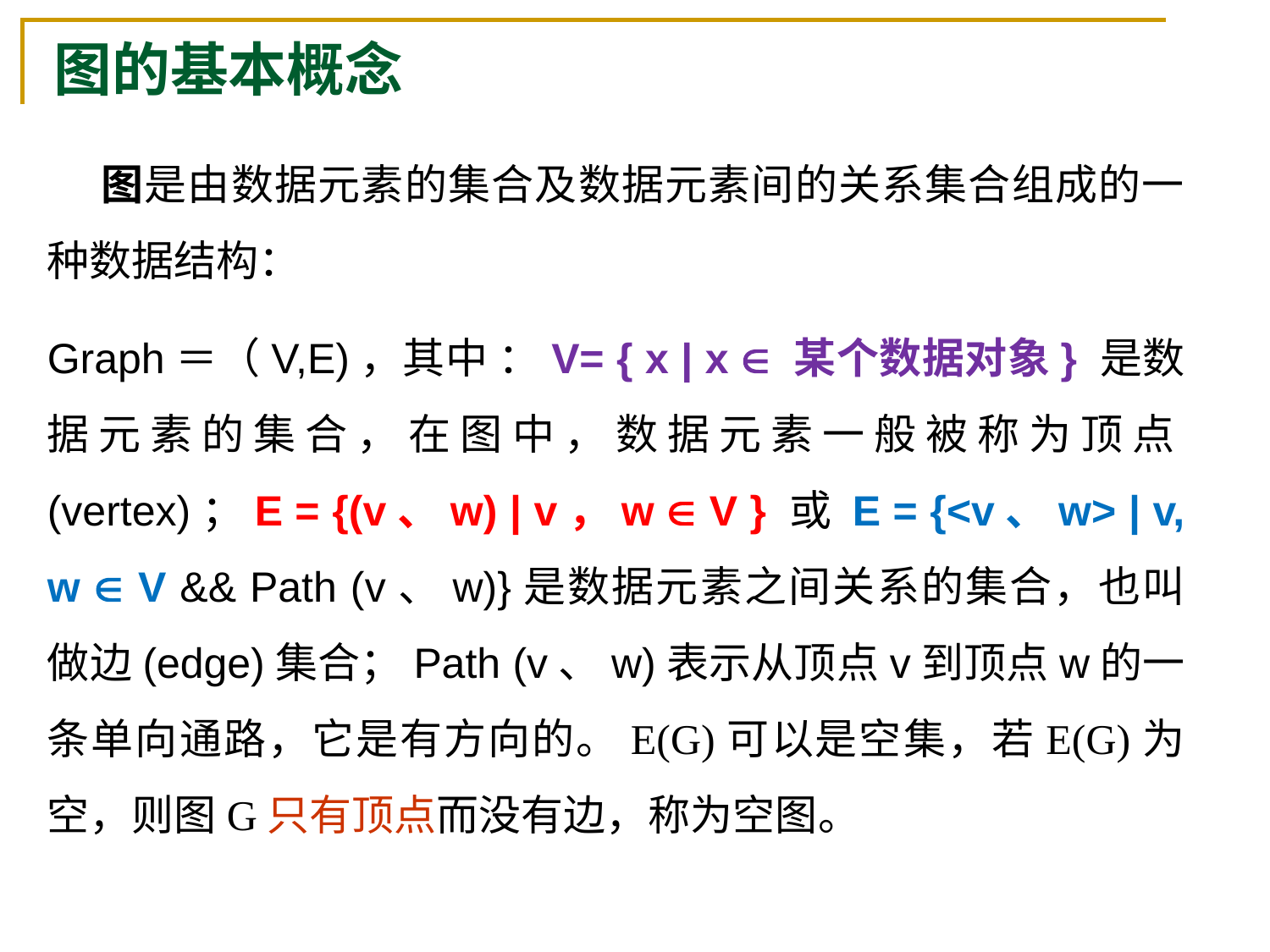

图的基本概念
    图是由数据元素的集合及数据元素间的关系集合组成的一种数据结构：
Graph＝（V,E)，其中 ：V= { x | x ∈ 某个数据对象} 是数据元素的集合，在图中，数据元素一般被称为顶点(vertex)；E = {(v、w) | v，w ∈ V } 或 E = {<v、w> | v, w ∈ V && Path (v、w)}是数据元素之间关系的集合，也叫做边(edge)集合；Path (v、w)表示从顶点v到顶点w的一条单向通路，它是有方向的。E(G)可以是空集，若E(G)为空，则图G只有顶点而没有边，称为空图。